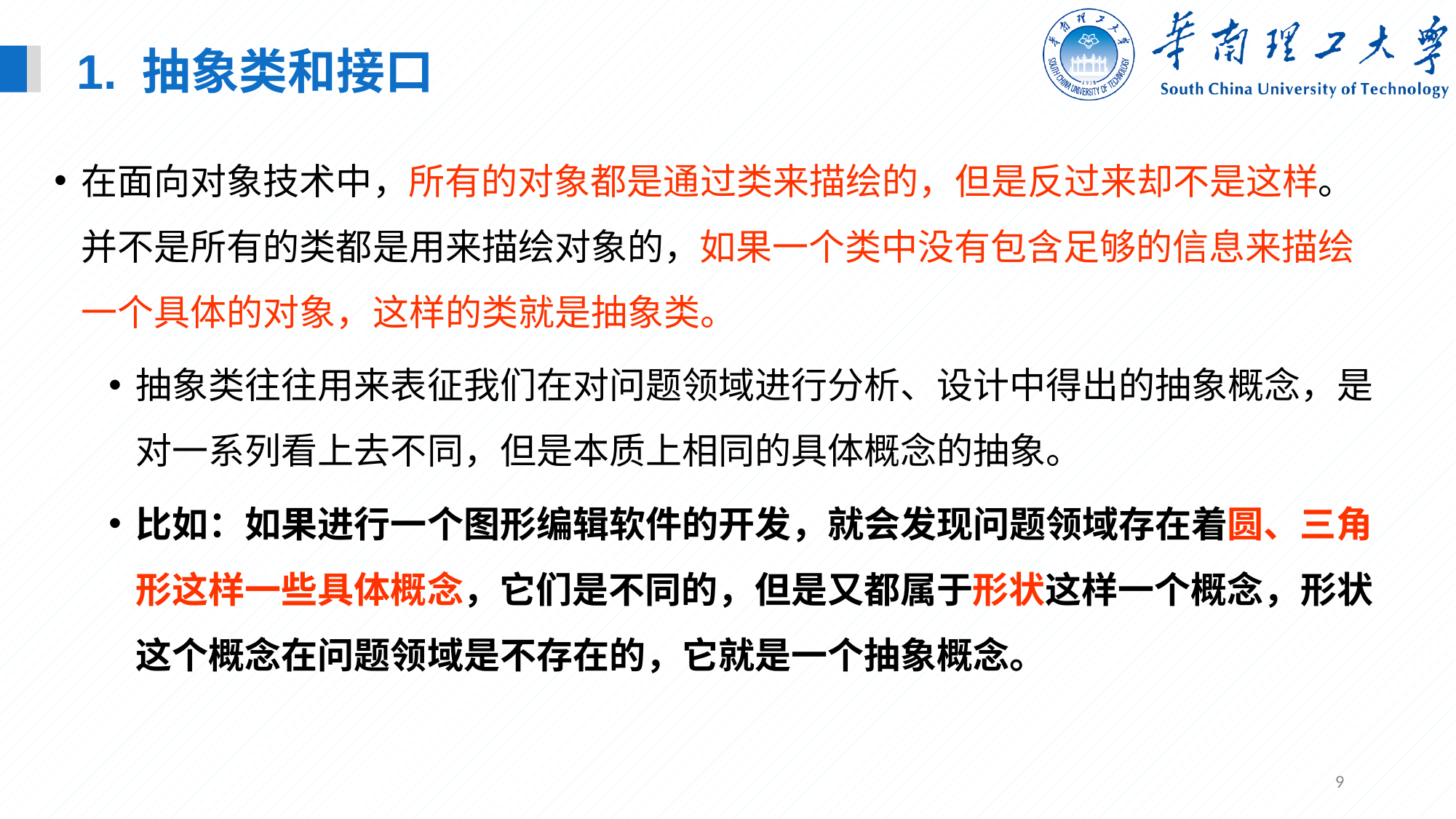

1. 抽象类和接口
在面向对象技术中，所有的对象都是通过类来描绘的，但是反过来却不是这样。并不是所有的类都是用来描绘对象的，如果一个类中没有包含足够的信息来描绘一个具体的对象，这样的类就是抽象类。
抽象类往往用来表征我们在对问题领域进行分析、设计中得出的抽象概念，是对一系列看上去不同，但是本质上相同的具体概念的抽象。
比如：如果进行一个图形编辑软件的开发，就会发现问题领域存在着圆、三角形这样一些具体概念，它们是不同的，但是又都属于形状这样一个概念，形状这个概念在问题领域是不存在的，它就是一个抽象概念。

9